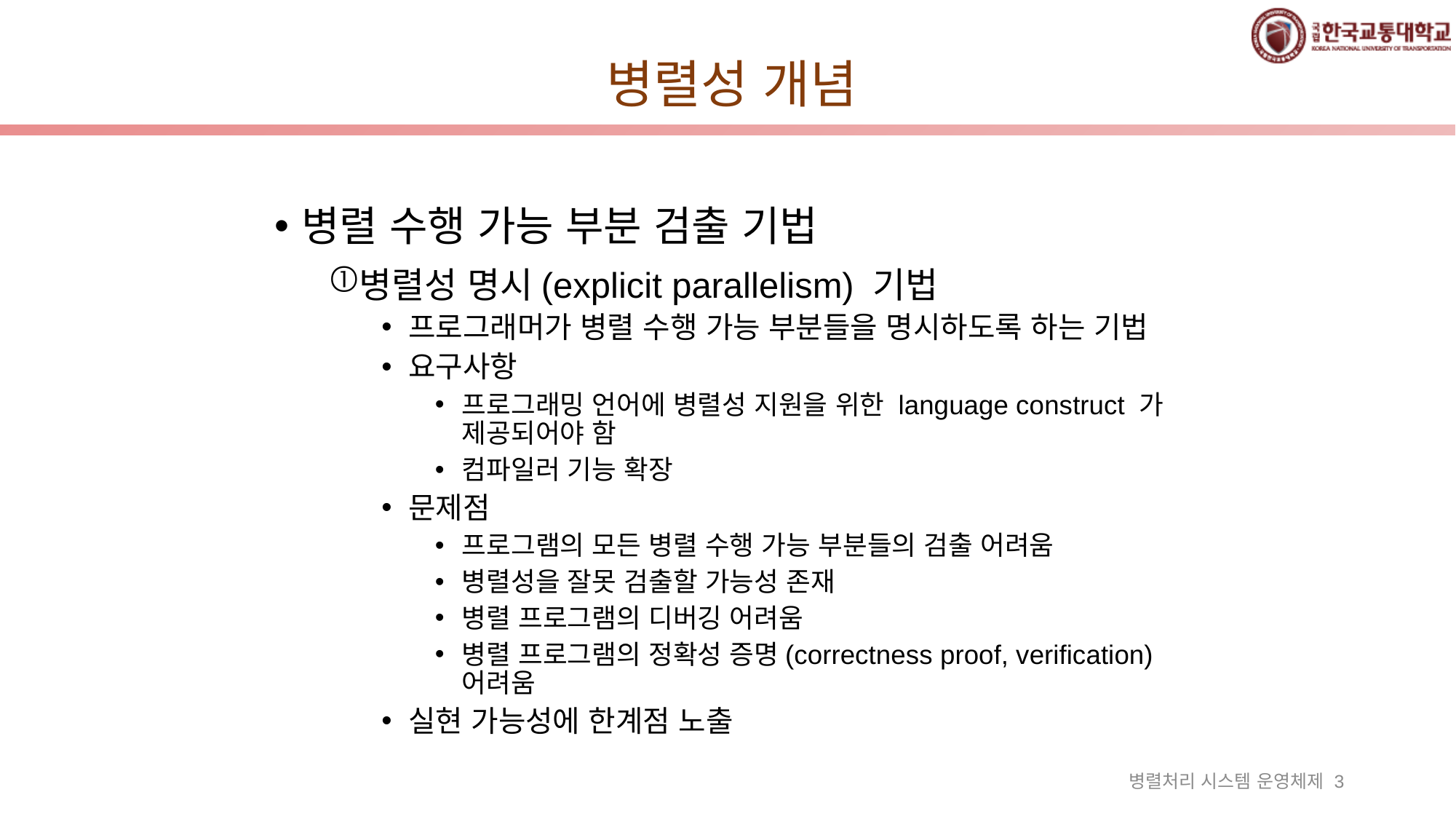

# 병렬성 개념
병렬 수행 가능 부분 검출 기법
병렬성 명시(explicit parallelism) 기법
프로그래머가 병렬 수행 가능 부분들을 명시하도록 하는 기법
요구사항
프로그래밍 언어에 병렬성 지원을 위한 language construct 가 제공되어야 함
컴파일러 기능 확장
문제점
프로그램의 모든 병렬 수행 가능 부분들의 검출 어려움
병렬성을 잘못 검출할 가능성 존재
병렬 프로그램의 디버깅 어려움
병렬 프로그램의 정확성 증명(correctness proof, verification) 어려움
실현 가능성에 한계점 노출
병렬처리 시스템 운영체제 3